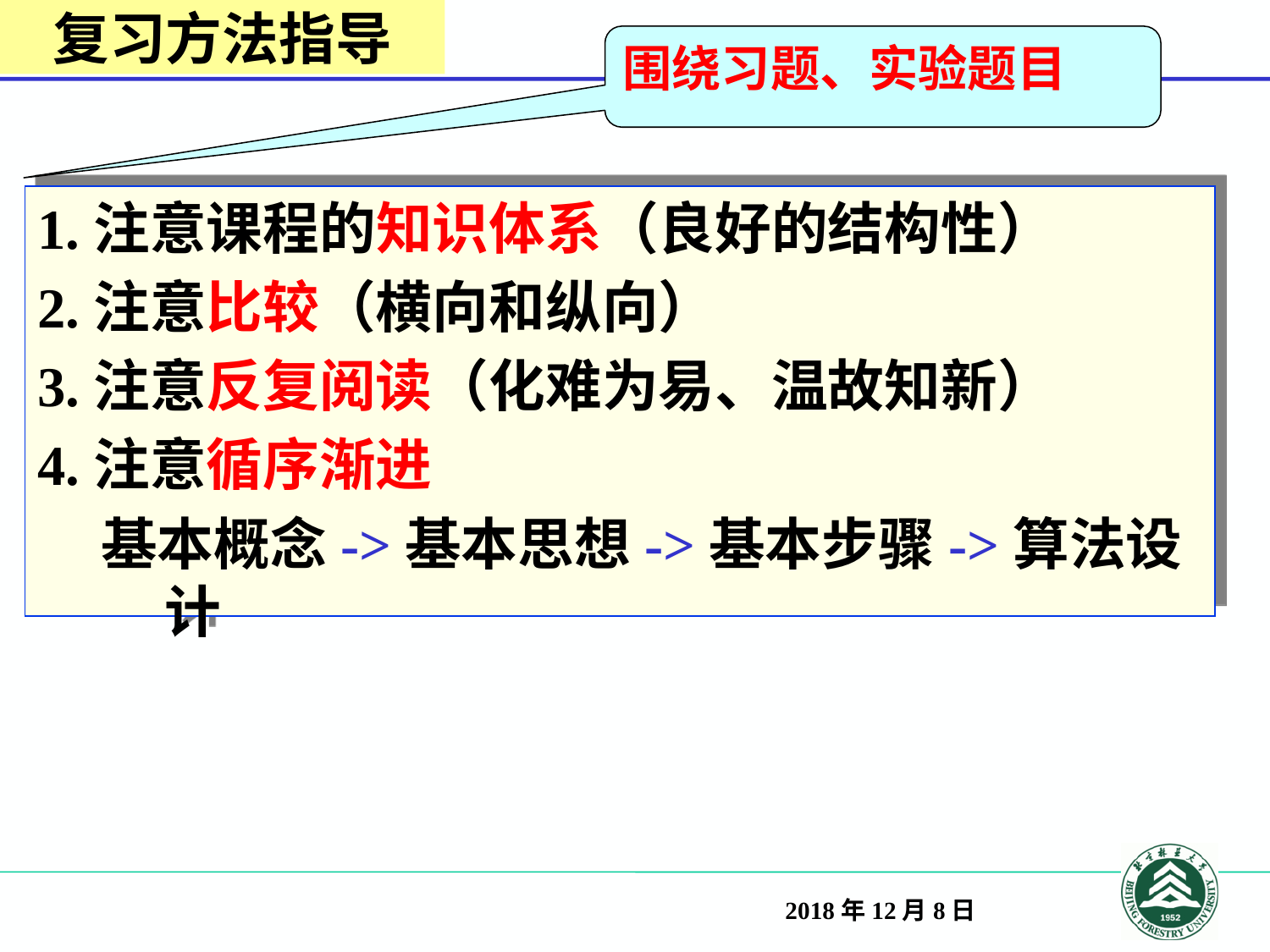

复习方法指导
围绕习题、实验题目
1.注意课程的知识体系（良好的结构性）
2.注意比较（横向和纵向）
3.注意反复阅读（化难为易、温故知新）
4.注意循序渐进
基本概念->基本思想->基本步骤->算法设计

2018年12月8日
2018年12月8日